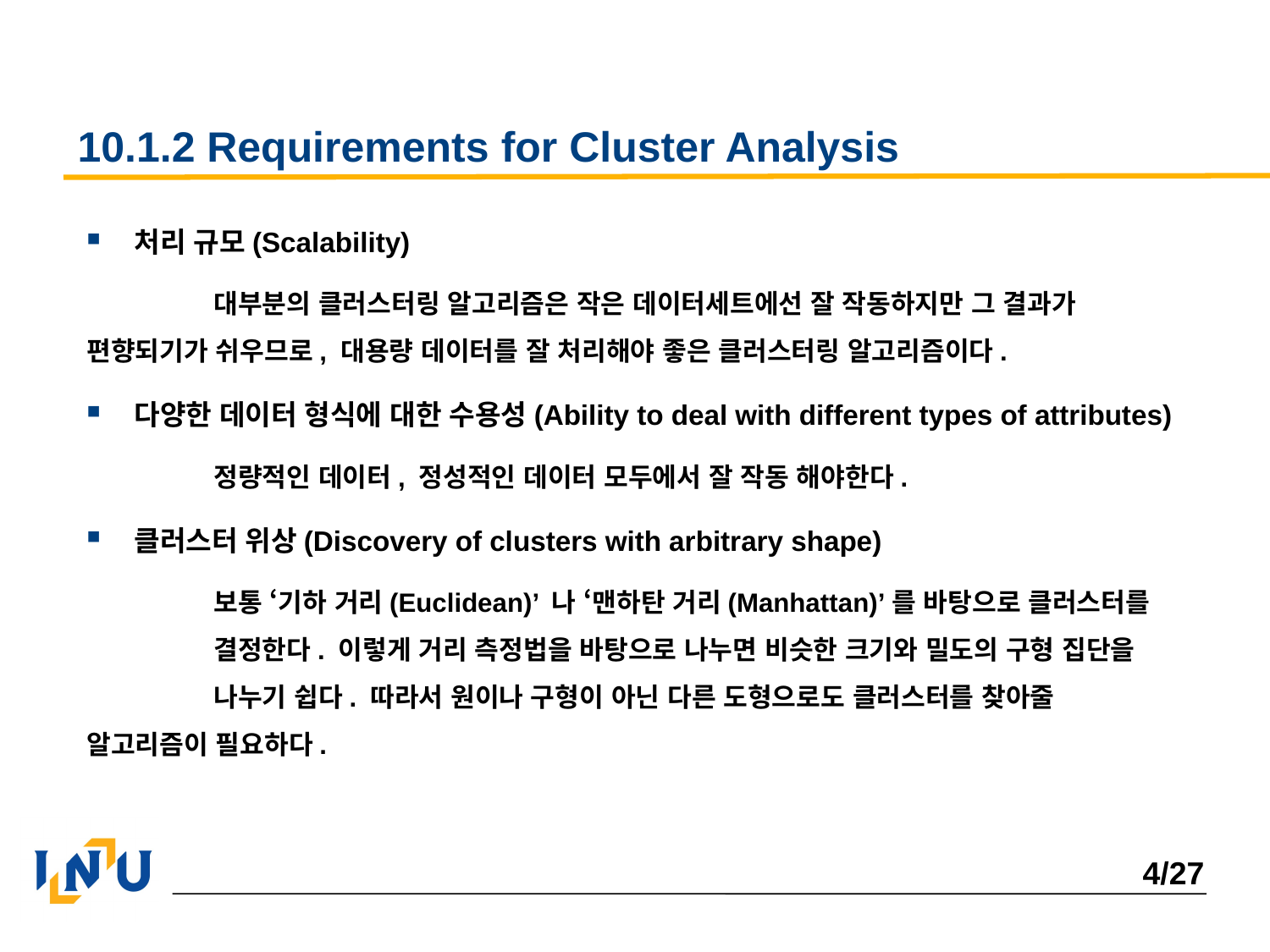

# 10.1.2 Requirements for Cluster Analysis
처리 규모(Scalability)
	대부분의 클러스터링 알고리즘은 작은 데이터세트에선 잘 작동하지만 그 결과가 	편향되기가 쉬우므로, 대용량 데이터를 잘 처리해야 좋은 클러스터링 알고리즘이다.
다양한 데이터 형식에 대한 수용성(Ability to deal with different types of attributes)
	정량적인 데이터, 정성적인 데이터 모두에서 잘 작동 해야한다.
클러스터 위상(Discovery of clusters with arbitrary shape)
	보통 ‘기하 거리(Euclidean)’ 나 ‘맨하탄 거리(Manhattan)’를 바탕으로 클러스터를 	결정한다. 이렇게 거리 측정법을 바탕으로 나누면 비슷한 크기와 밀도의 구형 집단을 	나누기 쉽다. 따라서 원이나 구형이 아닌 다른 도형으로도 클러스터를 찾아줄 	알고리즘이 필요하다.